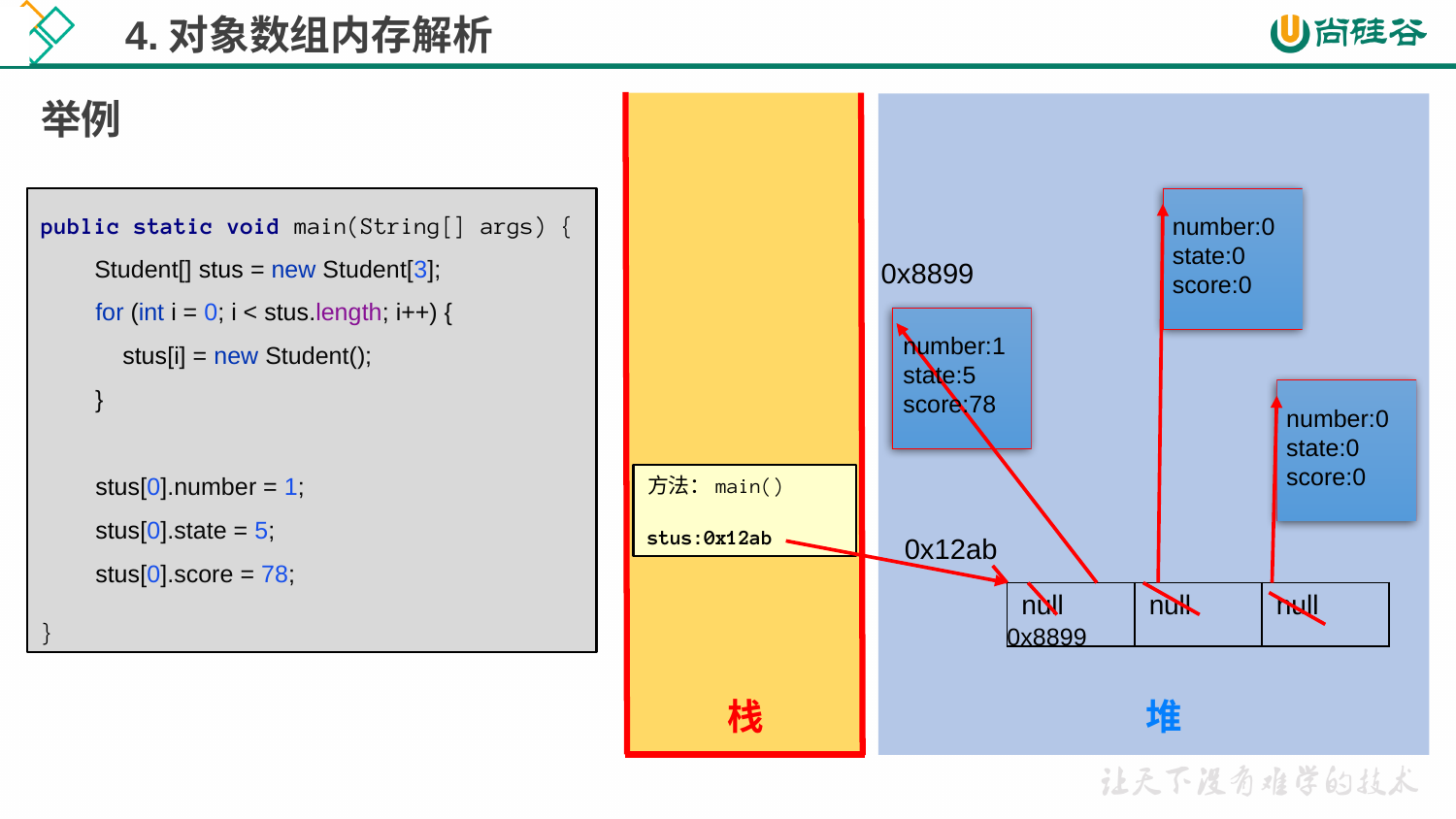

4.对象数组内存解析

举例

栈

堆
public static void main(String[] args) {
    Student[] stus = new Student[3];
        for (int i = 0; i < stus.length; i++) {
            stus[i] = new Student();
        }
        stus[0].number = 1;
        stus[0].state = 5;
        stus[0].score = 78;
}

number:0
state:0
score:0
0x8899

number:1
state:5
score:78

number:0
state:0
score:0
方法：main()

stus:0x12ab
0x12ab
| null | null | null |
| --- | --- | --- |
0x8899